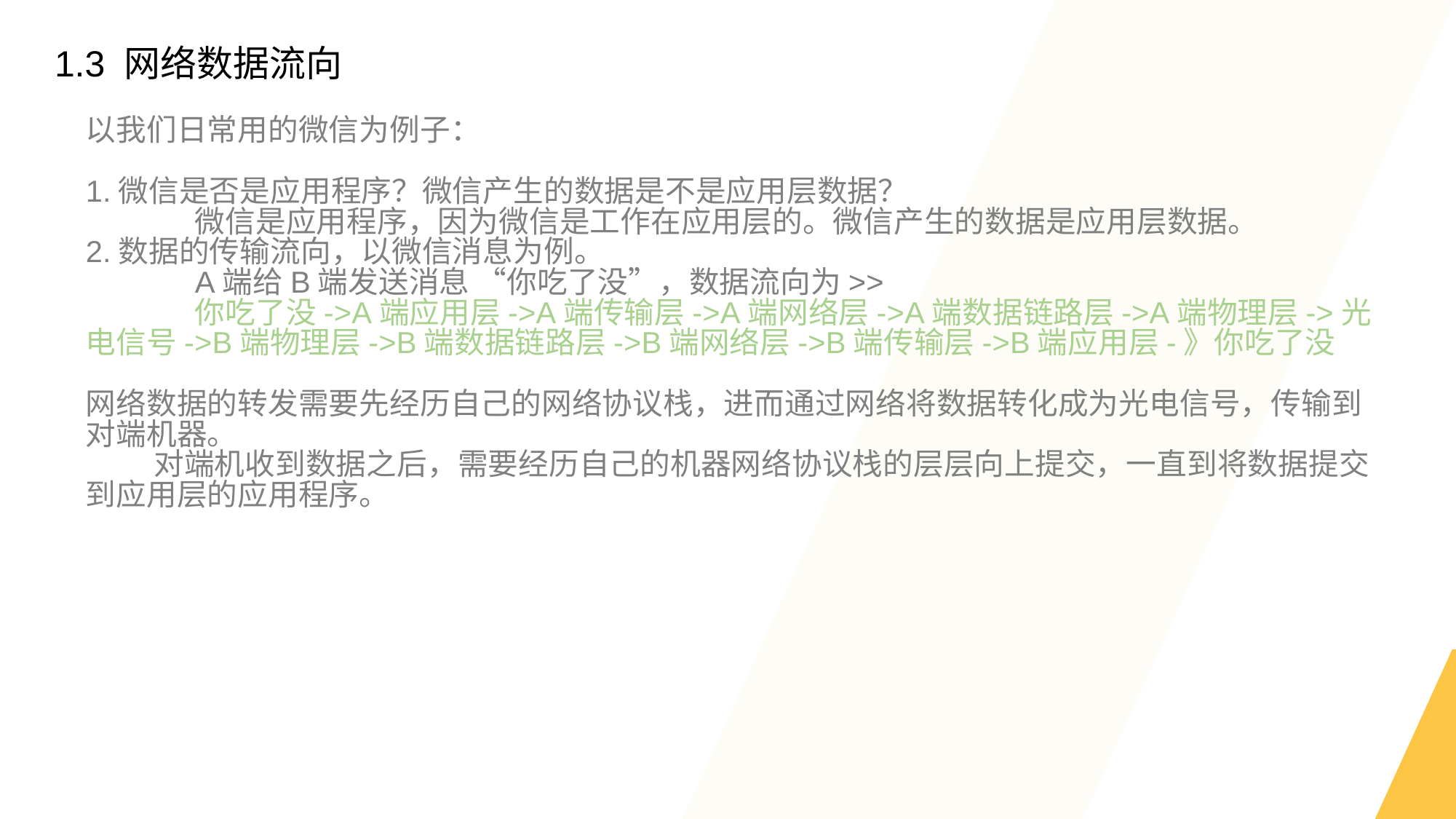

1.3 网络数据流向

以我们日常用的微信为例子：

1.微信是否是应用程序？微信产生的数据是不是应用层数据？
	微信是应用程序，因为微信是工作在应用层的。微信产生的数据是应用层数据。
2.数据的传输流向，以微信消息为例。
	A端给B端发送消息 “你吃了没”，数据流向为>>
	你吃了没->A端应用层->A端传输层->A端网络层->A端数据链路层->A端物理层->光电信号->B端物理层->B端数据链路层->B端网络层->B端传输层->B端应用层-》你吃了没

网络数据的转发需要先经历自己的网络协议栈，进而通过网络将数据转化成为光电信号，传输到对端机器。
  对端机收到数据之后，需要经历自己的机器网络协议栈的层层向上提交，一直到将数据提交到应用层的应用程序。